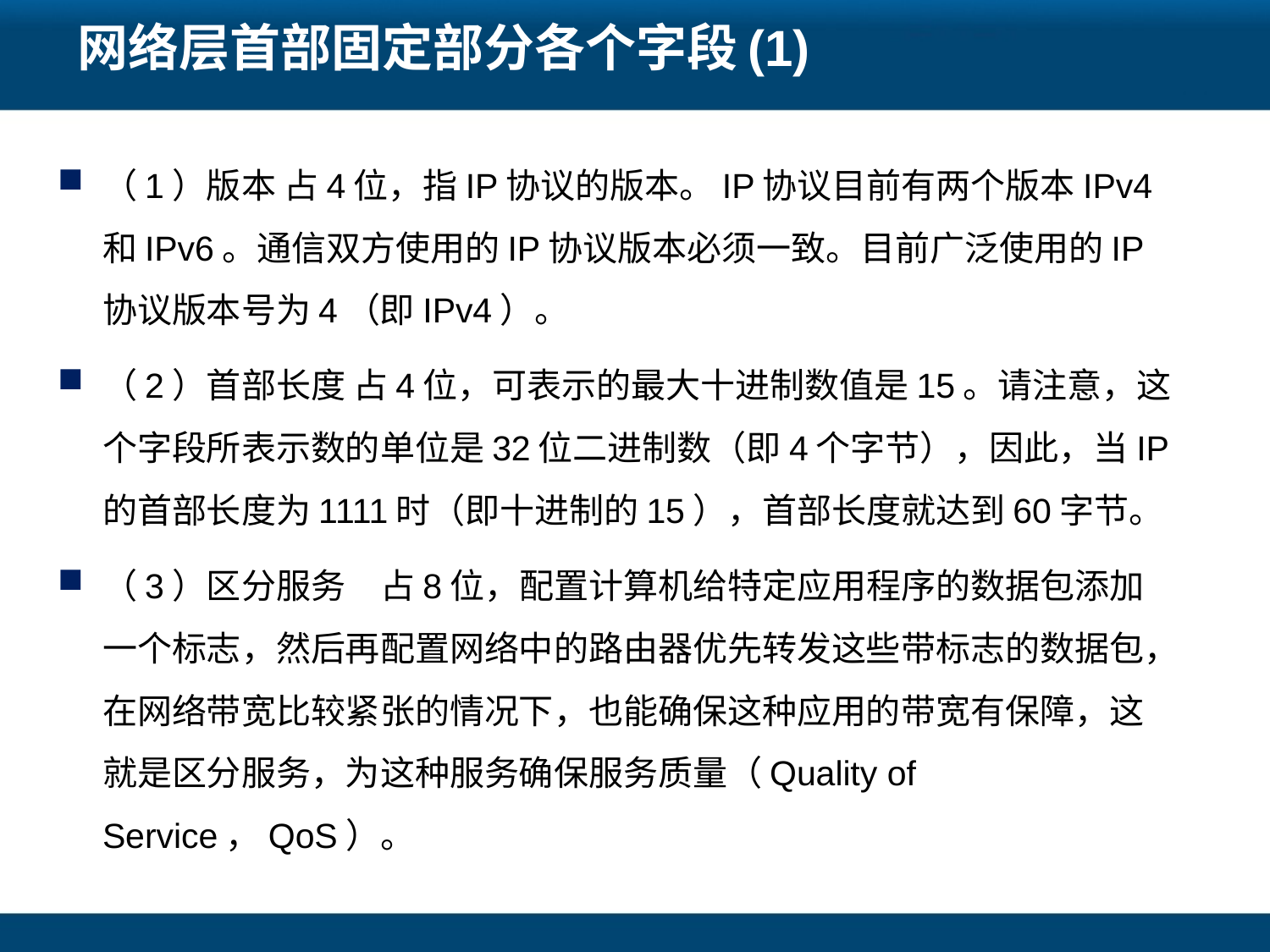

# 网络层首部固定部分各个字段(1)
（1）版本 占4位，指IP协议的版本。IP协议目前有两个版本IPv4和IPv6。通信双方使用的IP协议版本必须一致。目前广泛使用的IP协议版本号为4（即IPv4）。
（2）首部长度 占4位，可表示的最大十进制数值是15。请注意，这个字段所表示数的单位是32位二进制数（即4个字节），因此，当IP的首部长度为1111时（即十进制的15），首部长度就达到60字节。
（3）区分服务　占8位，配置计算机给特定应用程序的数据包添加一个标志，然后再配置网络中的路由器优先转发这些带标志的数据包，在网络带宽比较紧张的情况下，也能确保这种应用的带宽有保障，这就是区分服务，为这种服务确保服务质量（Quality of Service，QoS）。